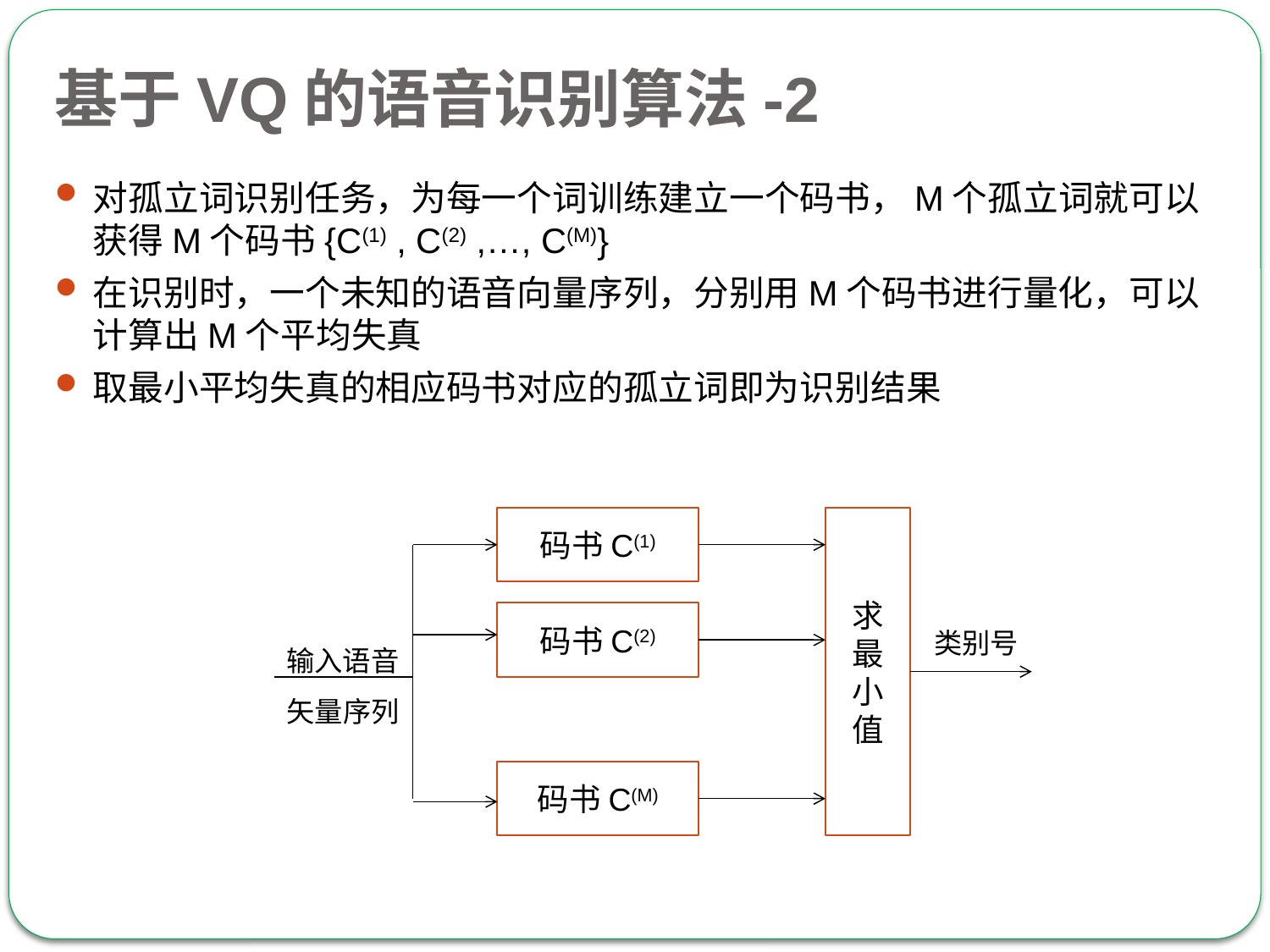

# 基于VQ的语音识别算法-2
对孤立词识别任务，为每一个词训练建立一个码书，M个孤立词就可以获得M个码书{C(1) , C(2) ,…, C(M)}
在识别时，一个未知的语音向量序列，分别用M个码书进行量化，可以计算出M个平均失真
取最小平均失真的相应码书对应的孤立词即为识别结果
码书C(1)
求
最
小
值
码书C(2)
类别号
输入语音
矢量序列
码书C(M)